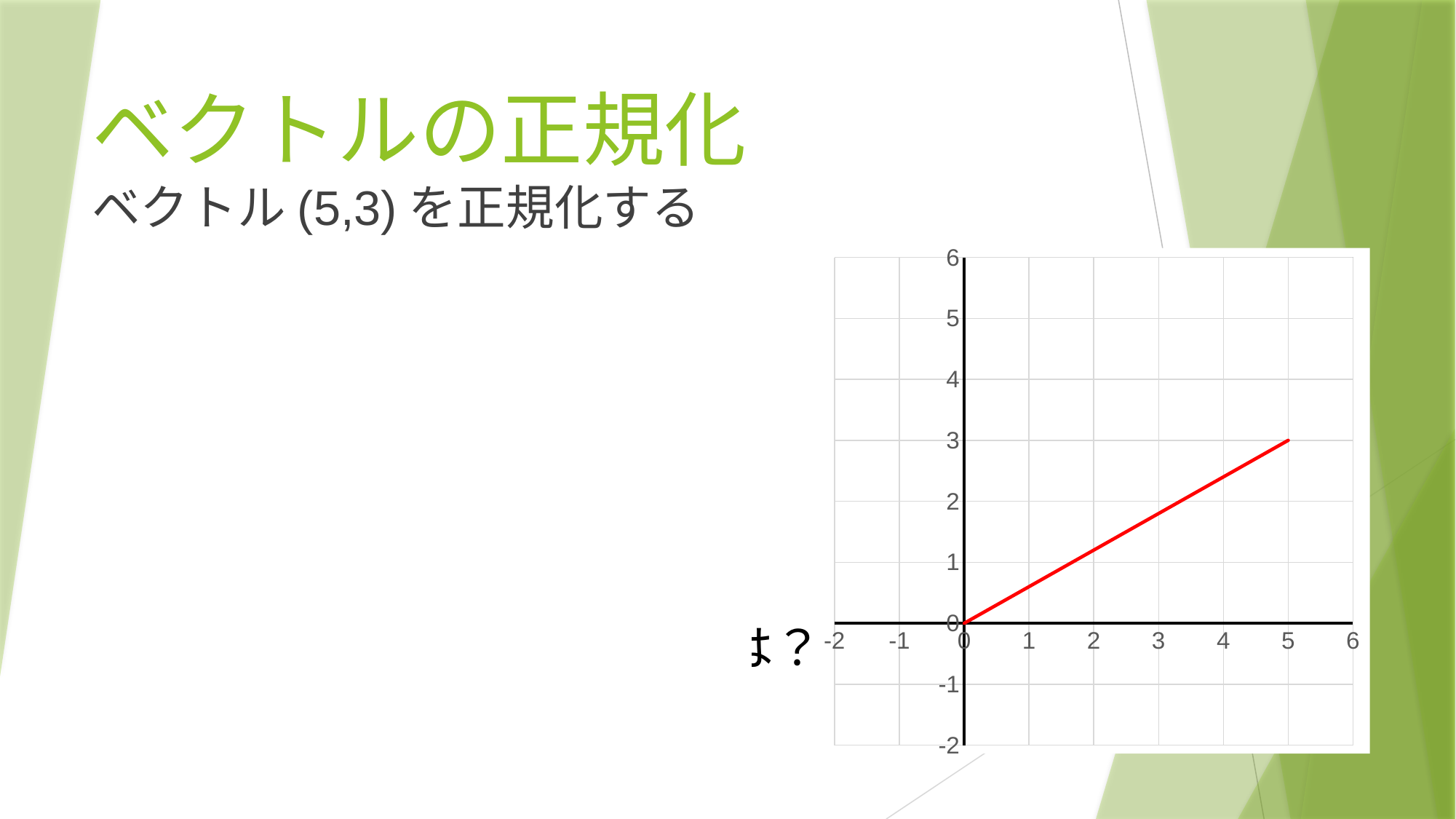

# ベクトルの正規化
ベクトル(5,3)を正規化する

ベクトル(5,3)の長さ
5.830951894…

長さ5.830951894…の
ベクトルの長さを1にするには？
5.830951894…で割る

### Chart

| Category | Yの値 |
|---|---|